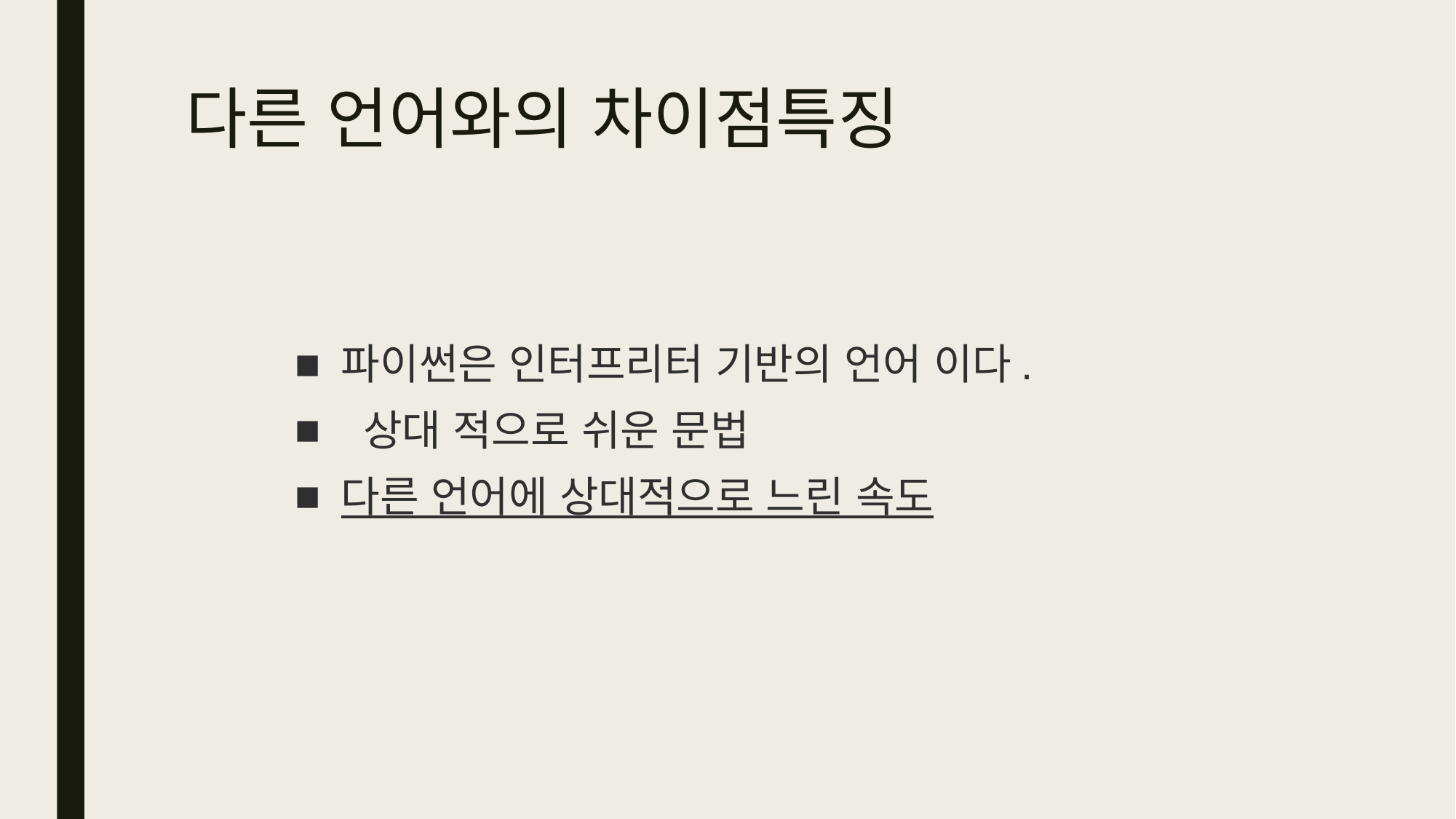

# 다른 언어와의 차이점특징
파이썬은 인터프리터 기반의 언어 이다.
 상대 적으로 쉬운 문법
다른 언어에 상대적으로 느린 속도